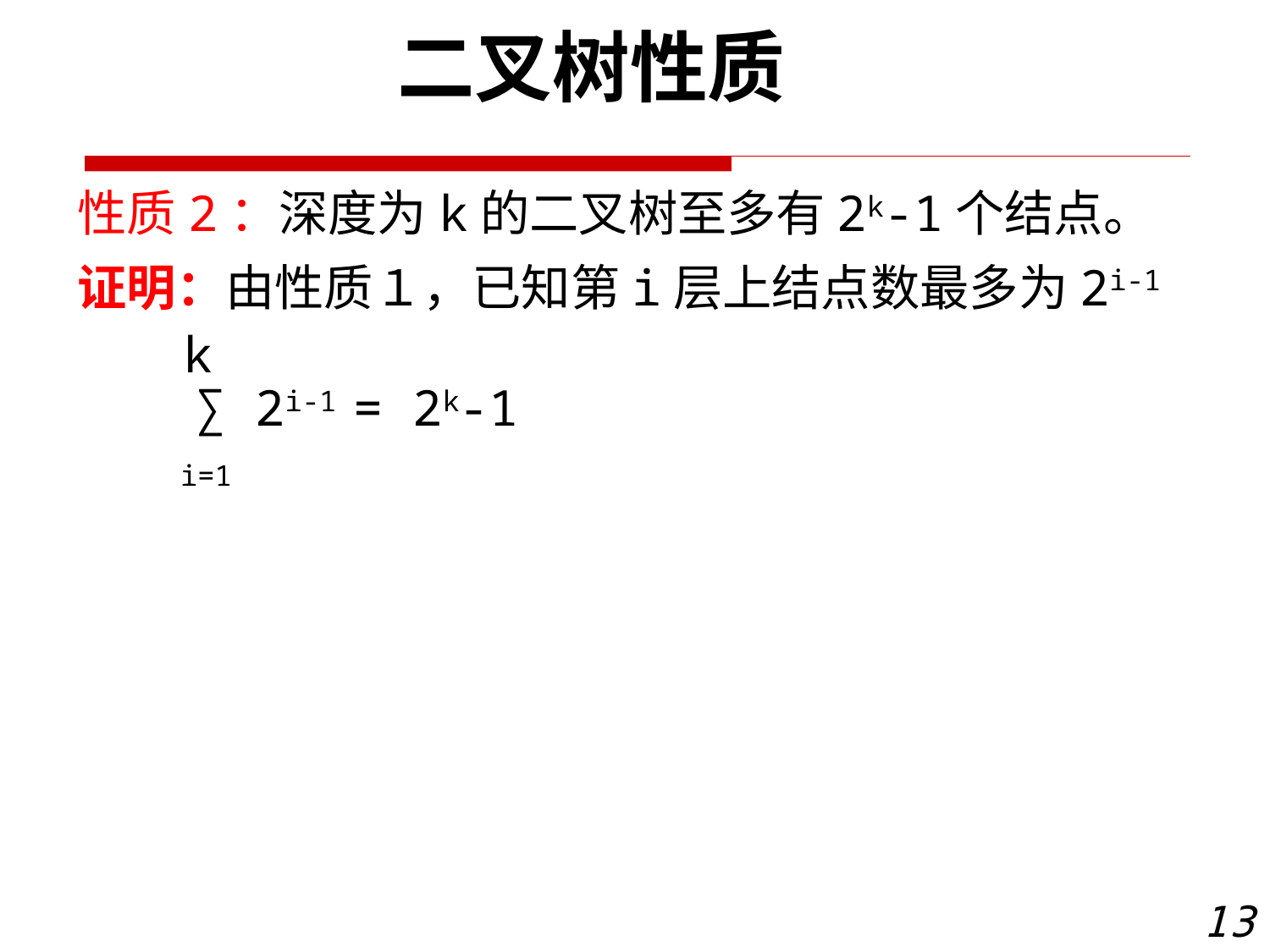

二叉树性质
性质2：深度为k的二叉树至多有2k-1个结点。
证明：由性质１，已知第i层上结点数最多为2i-1
 　  k
    ∑ 2i-1 = 2k-1
      i=1
13